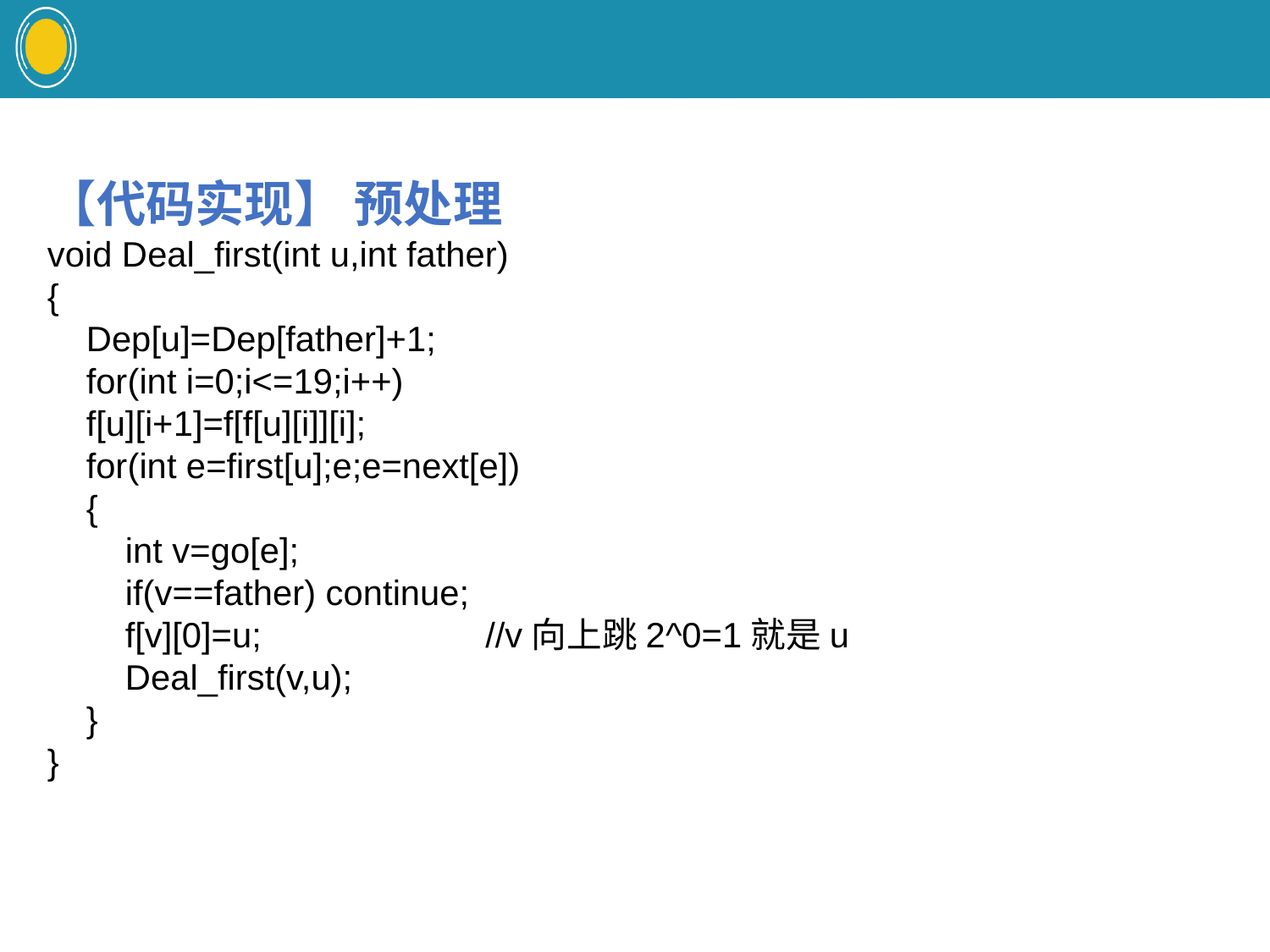

【代码实现】 预处理
void Deal_first(int u,int father)
{
    Dep[u]=Dep[father]+1;
    for(int i=0;i<=19;i++)
    f[u][i+1]=f[f[u][i]][i];
    for(int e=first[u];e;e=next[e])
    {
        int v=go[e];
        if(v==father) continue;
        f[v][0]=u;                       //v向上跳2^0=1就是u
        Deal_first(v,u);
    }
}